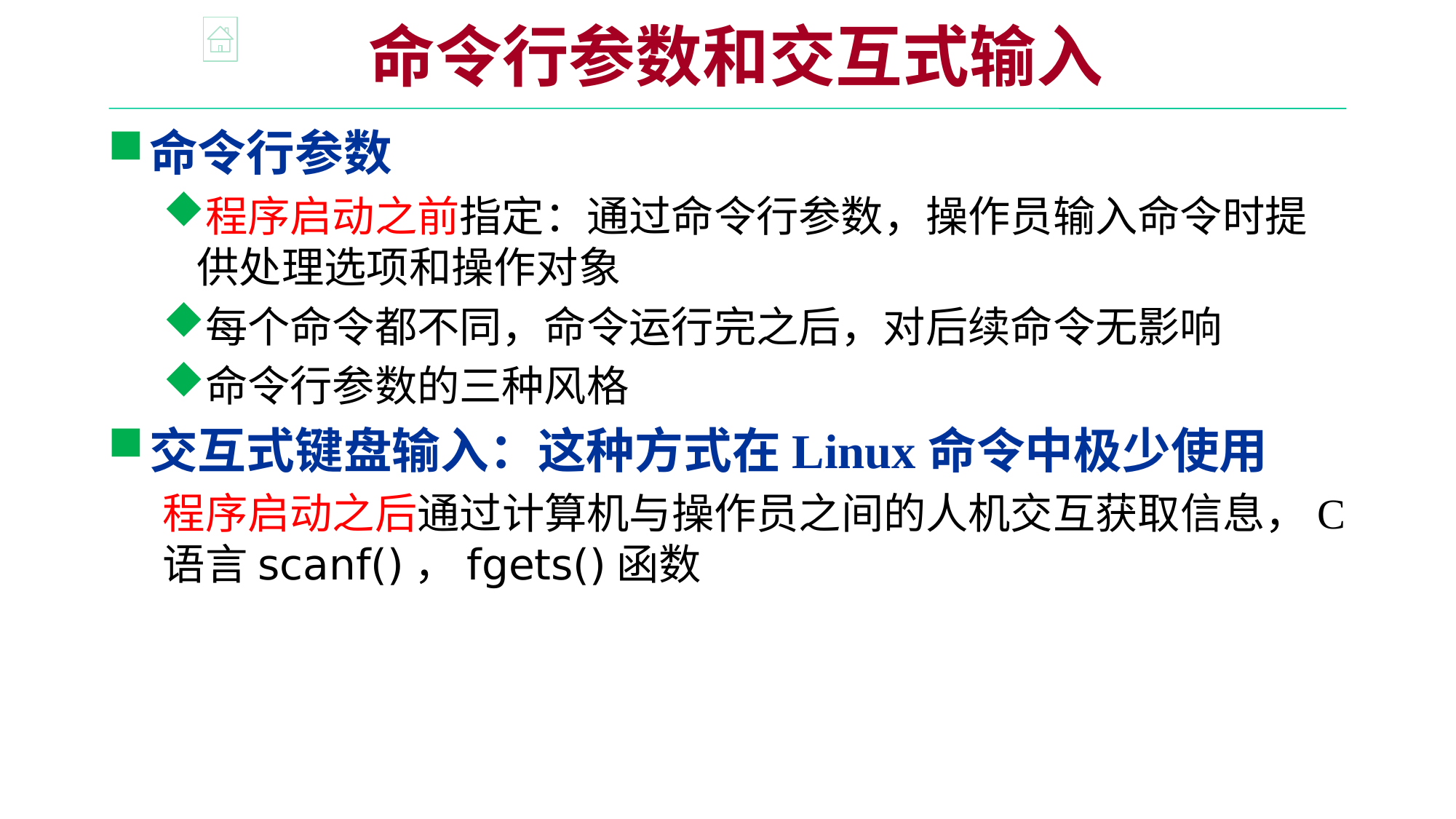

命令行参数和交互式输入

命令行参数
程序启动之前指定：通过命令行参数，操作员输入命令时提供处理选项和操作对象
每个命令都不同，命令运行完之后，对后续命令无影响
命令行参数的三种风格
交互式键盘输入：这种方式在Linux命令中极少使用
程序启动之后通过计算机与操作员之间的人机交互获取信息，C语言scanf()，fgets()函数